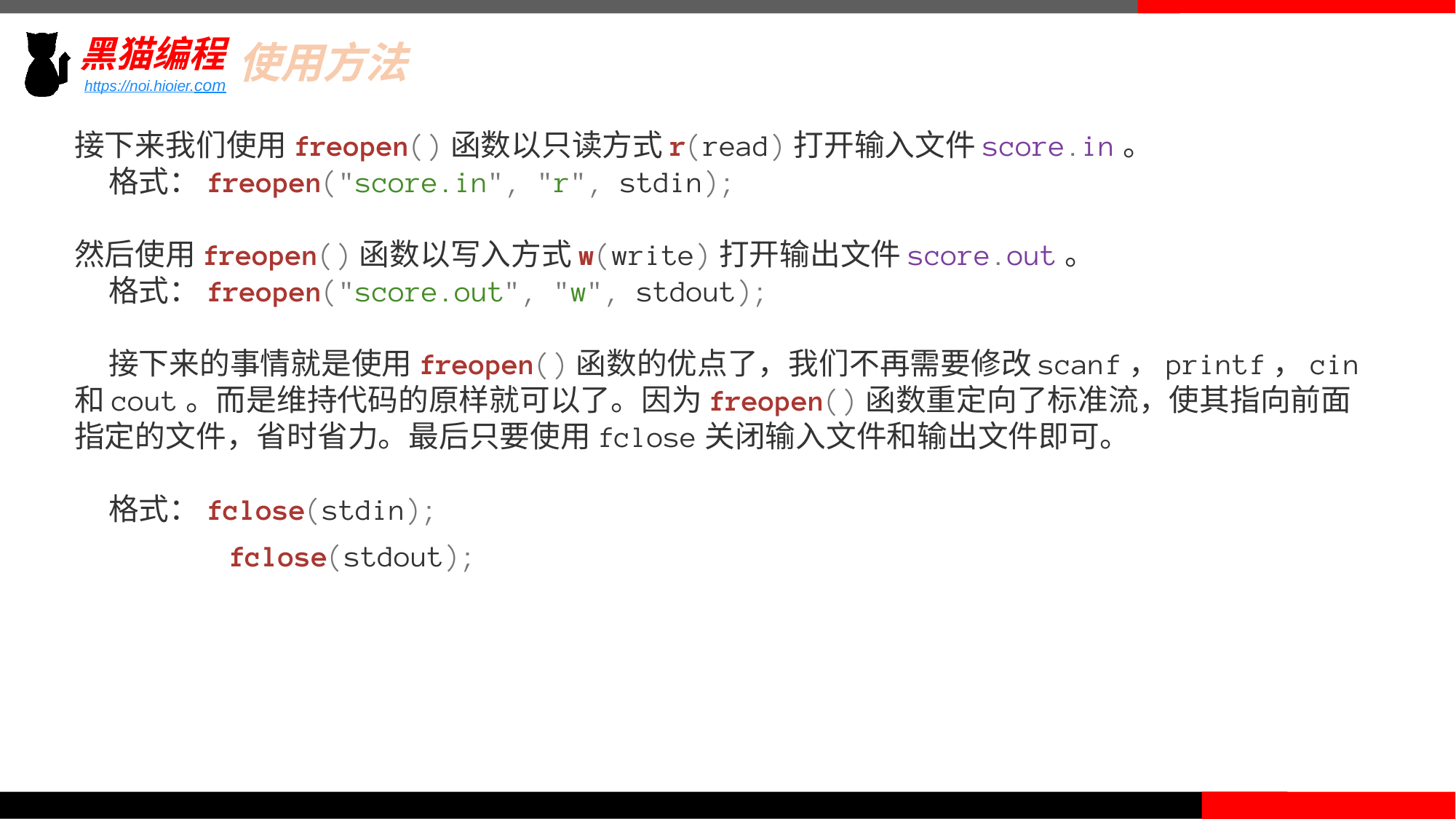

使用方法
接下来我们使用freopen()函数以只读方式r(read)打开输入文件score.in。
    格式：freopen("score.in", "r", stdin);

然后使用freopen()函数以写入方式w(write)打开输出文件score.out。
    格式：freopen("score.out", "w", stdout);
    接下来的事情就是使用freopen()函数的优点了，我们不再需要修改scanf，printf，cin和cout。而是维持代码的原样就可以了。因为freopen()函数重定向了标准流，使其指向前面指定的文件，省时省力。最后只要使用fclose关闭输入文件和输出文件即可。

    格式：fclose(stdin);

fclose(stdout);